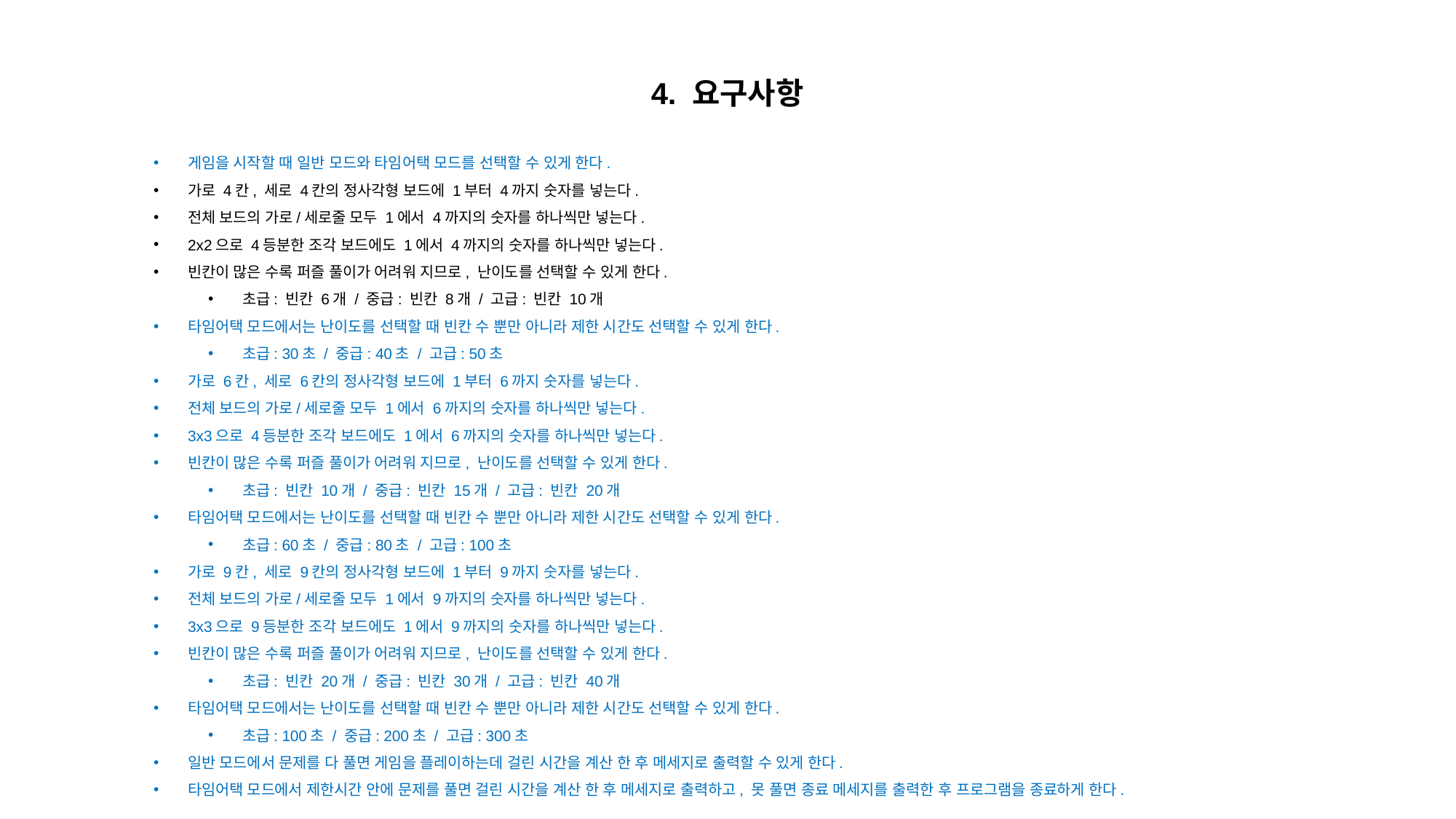

4. 요구사항
게임을 시작할 때 일반 모드와 타임어택 모드를 선택할 수 있게 한다.
가로 4칸, 세로 4칸의 정사각형 보드에 1부터 4까지 숫자를 넣는다.
전체 보드의 가로/세로줄 모두 1에서 4까지의 숫자를 하나씩만 넣는다.
2x2으로 4등분한 조각 보드에도 1에서 4까지의 숫자를 하나씩만 넣는다.
빈칸이 많은 수록 퍼즐 풀이가 어려워 지므로, 난이도를 선택할 수 있게 한다.
초급: 빈칸 6개 / 중급: 빈칸 8개 / 고급: 빈칸 10개
타임어택 모드에서는 난이도를 선택할 때 빈칸 수 뿐만 아니라 제한 시간도 선택할 수 있게 한다.
초급: 30초 / 중급: 40초 / 고급: 50초
가로 6칸, 세로 6칸의 정사각형 보드에 1부터 6까지 숫자를 넣는다.
전체 보드의 가로/세로줄 모두 1에서 6까지의 숫자를 하나씩만 넣는다.
3x3으로 4등분한 조각 보드에도 1에서 6까지의 숫자를 하나씩만 넣는다.
빈칸이 많은 수록 퍼즐 풀이가 어려워 지므로, 난이도를 선택할 수 있게 한다.
초급: 빈칸 10개 / 중급: 빈칸 15개 / 고급: 빈칸 20개
타임어택 모드에서는 난이도를 선택할 때 빈칸 수 뿐만 아니라 제한 시간도 선택할 수 있게 한다.
초급: 60초 / 중급: 80초 / 고급: 100초
가로 9칸, 세로 9칸의 정사각형 보드에 1부터 9까지 숫자를 넣는다.
전체 보드의 가로/세로줄 모두 1에서 9까지의 숫자를 하나씩만 넣는다.
3x3으로 9등분한 조각 보드에도 1에서 9까지의 숫자를 하나씩만 넣는다.
빈칸이 많은 수록 퍼즐 풀이가 어려워 지므로, 난이도를 선택할 수 있게 한다.
초급: 빈칸 20개 / 중급: 빈칸 30개 / 고급: 빈칸 40개
타임어택 모드에서는 난이도를 선택할 때 빈칸 수 뿐만 아니라 제한 시간도 선택할 수 있게 한다.
초급: 100초 / 중급: 200초 / 고급: 300초
일반 모드에서 문제를 다 풀면 게임을 플레이하는데 걸린 시간을 계산 한 후 메세지로 출력할 수 있게 한다.
타임어택 모드에서 제한시간 안에 문제를 풀면 걸린 시간을 계산 한 후 메세지로 출력하고, 못 풀면 종료 메세지를 출력한 후 프로그램을 종료하게 한다.